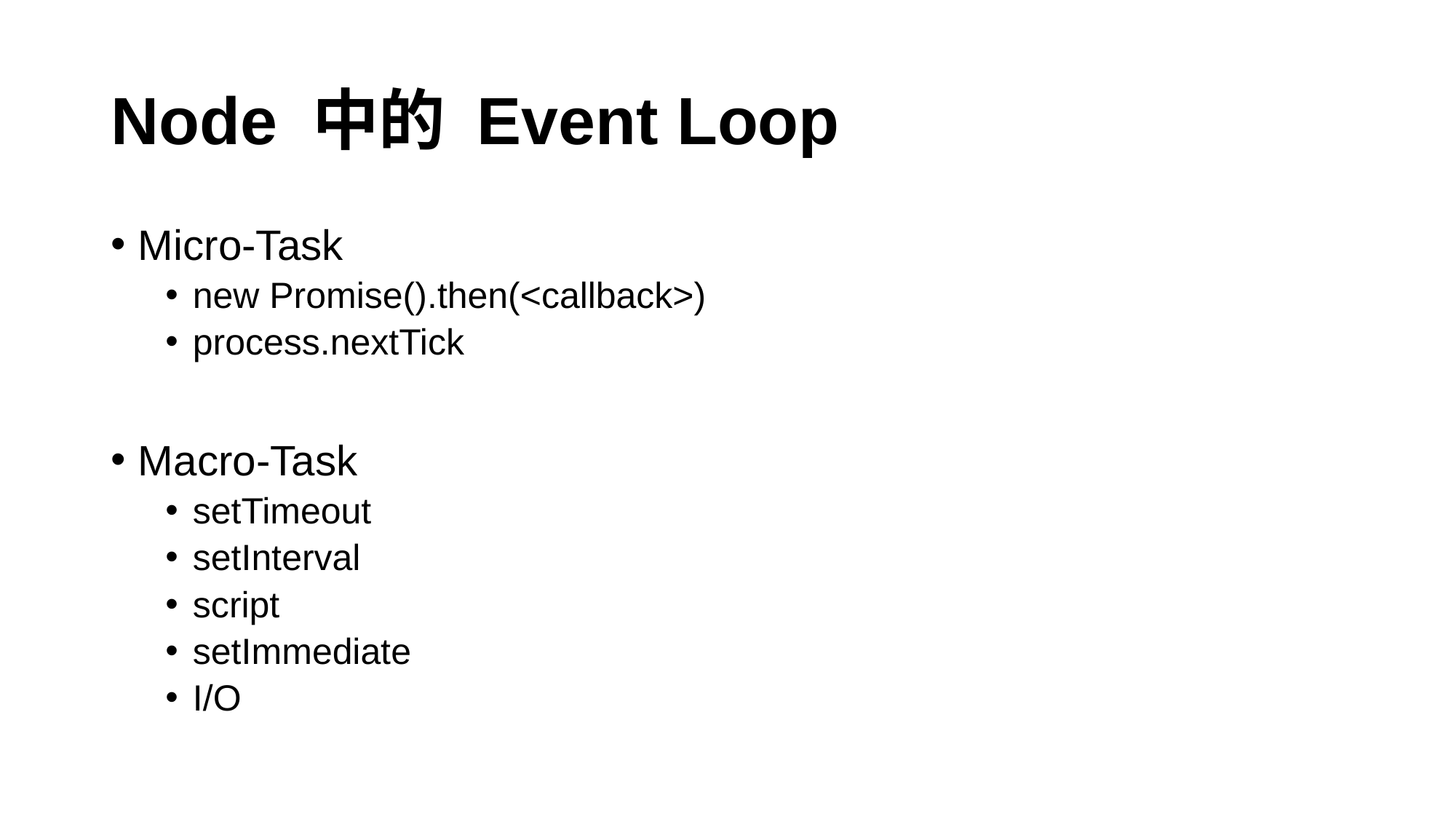

# Node 中的 Event Loop
Micro-Task
new Promise().then(<callback>)
process.nextTick

Macro-Task
setTimeout
setInterval
script
setImmediate
I/O